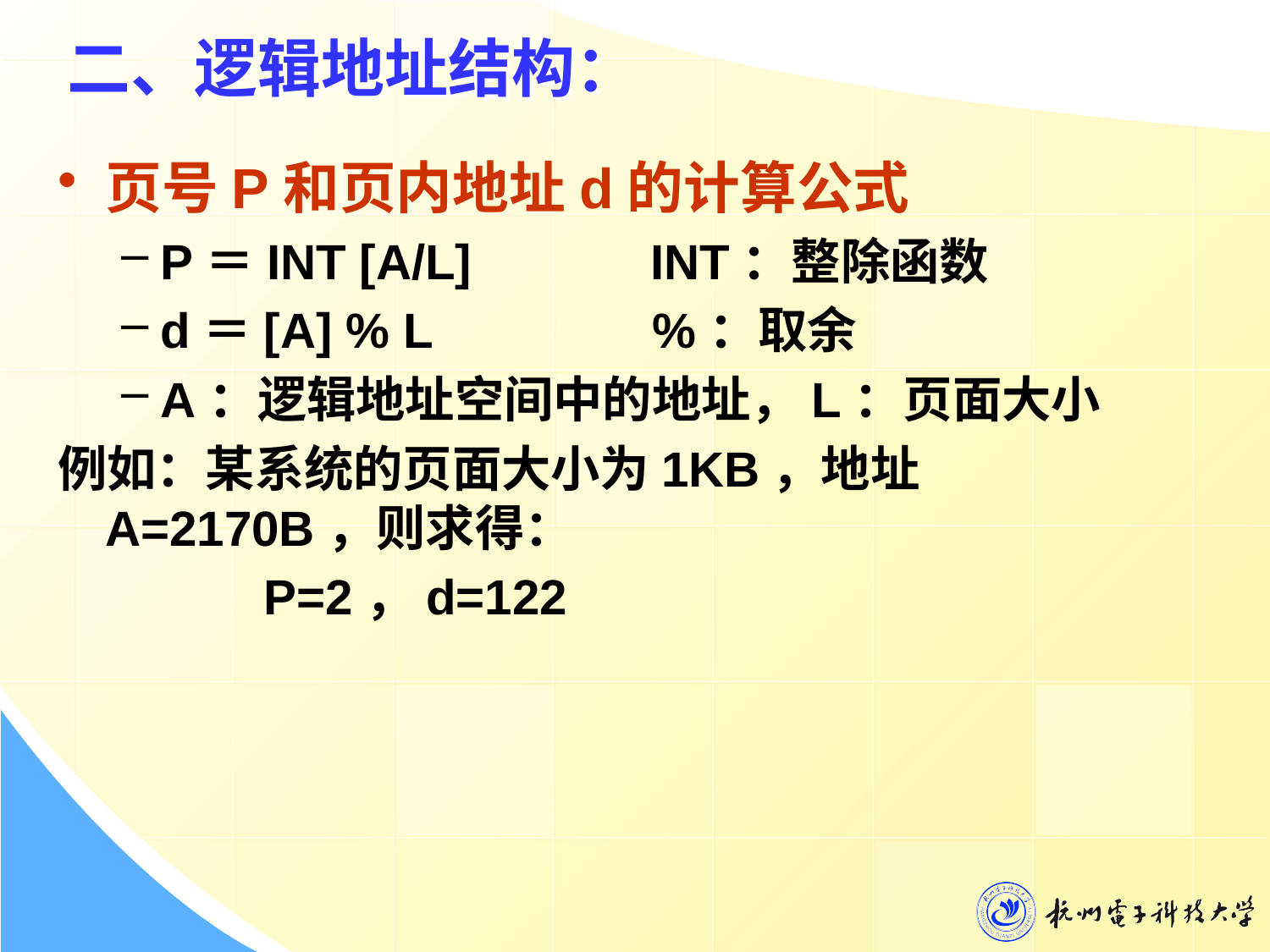

# 二、逻辑地址结构：
页号P和页内地址d的计算公式
P＝INT [A/L]             INT：整除函数
d＝[A] % L                %：取余
A：逻辑地址空间中的地址，L：页面大小
例如：某系统的页面大小为1KB，地址A=2170B，则求得：
               P=2，d=122